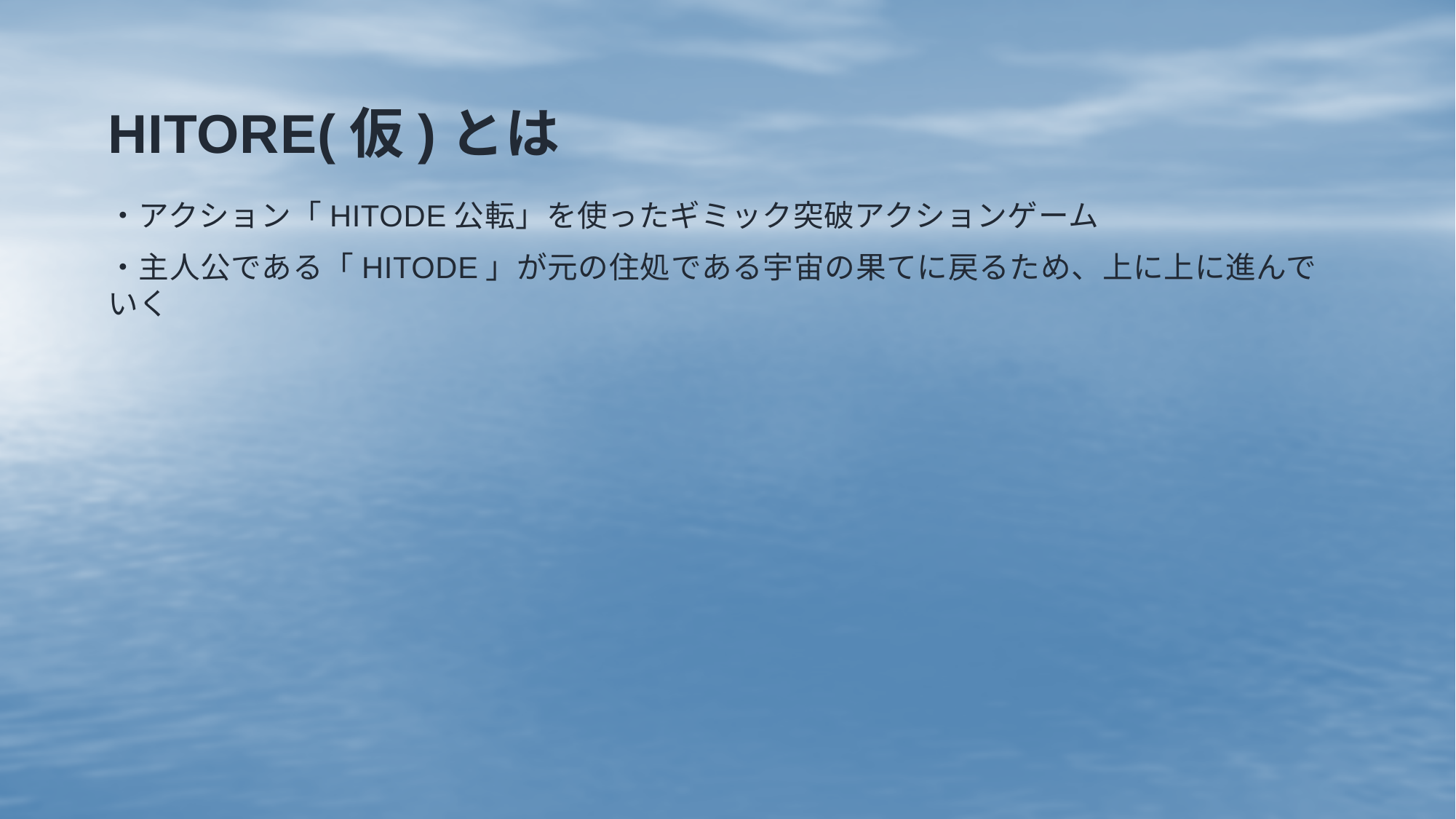

# HITORE(仮)とは
・アクション「HITODE公転」を使ったギミック突破アクションゲーム
・主人公である「HITODE」が元の住処である宇宙の果てに戻るため、上に上に進んでいく